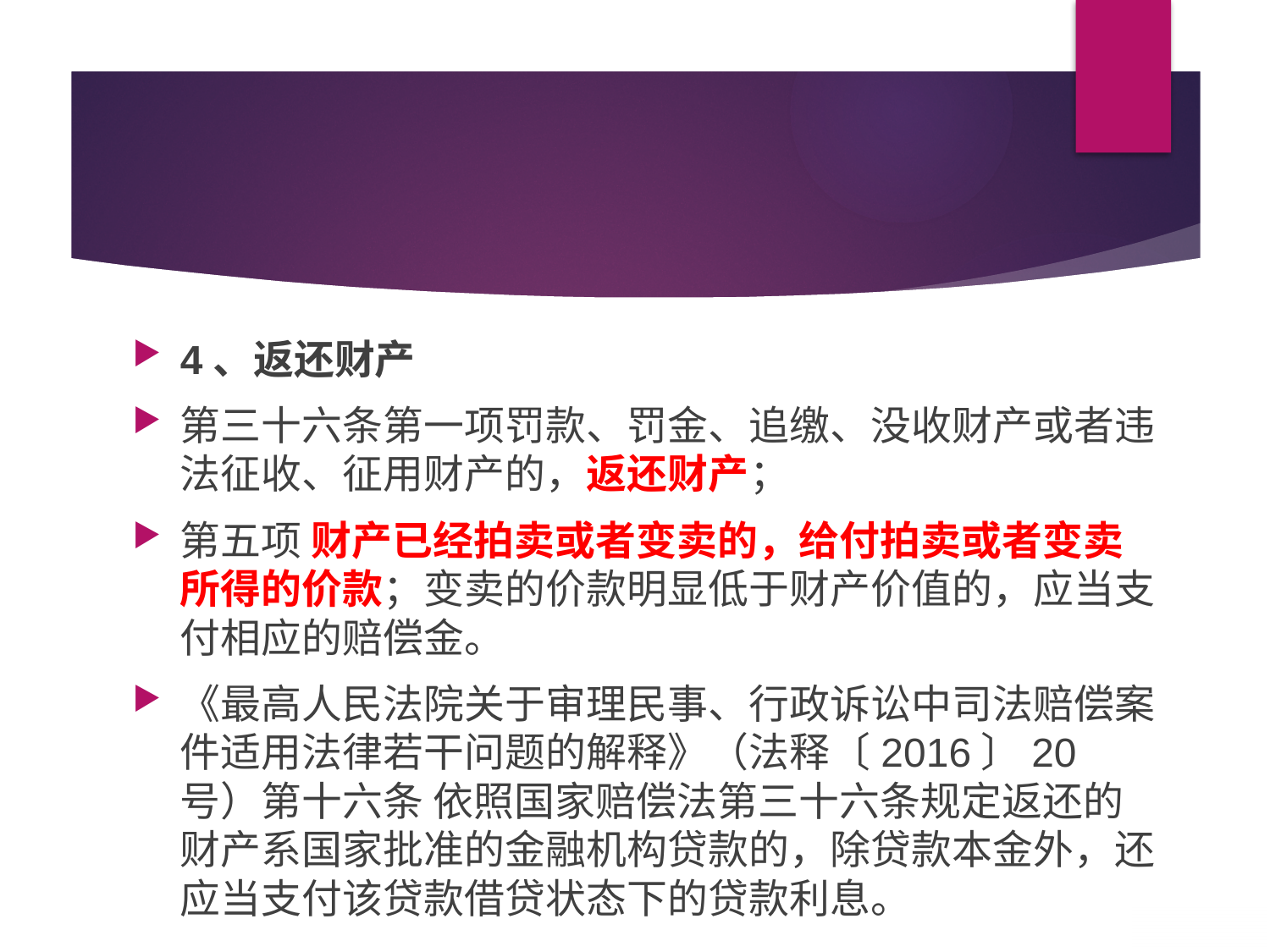

40
#
4、返还财产
第三十六条第一项罚款、罚金、追缴、没收财产或者违法征收、征用财产的，返还财产；
第五项 财产已经拍卖或者变卖的，给付拍卖或者变卖所得的价款；变卖的价款明显低于财产价值的，应当支付相应的赔偿金。
《最高人民法院关于审理民事、行政诉讼中司法赔偿案件适用法律若干问题的解释》（法释〔2016〕20号）第十六条 依照国家赔偿法第三十六条规定返还的财产系国家批准的金融机构贷款的，除贷款本金外，还应当支付该贷款借贷状态下的贷款利息。